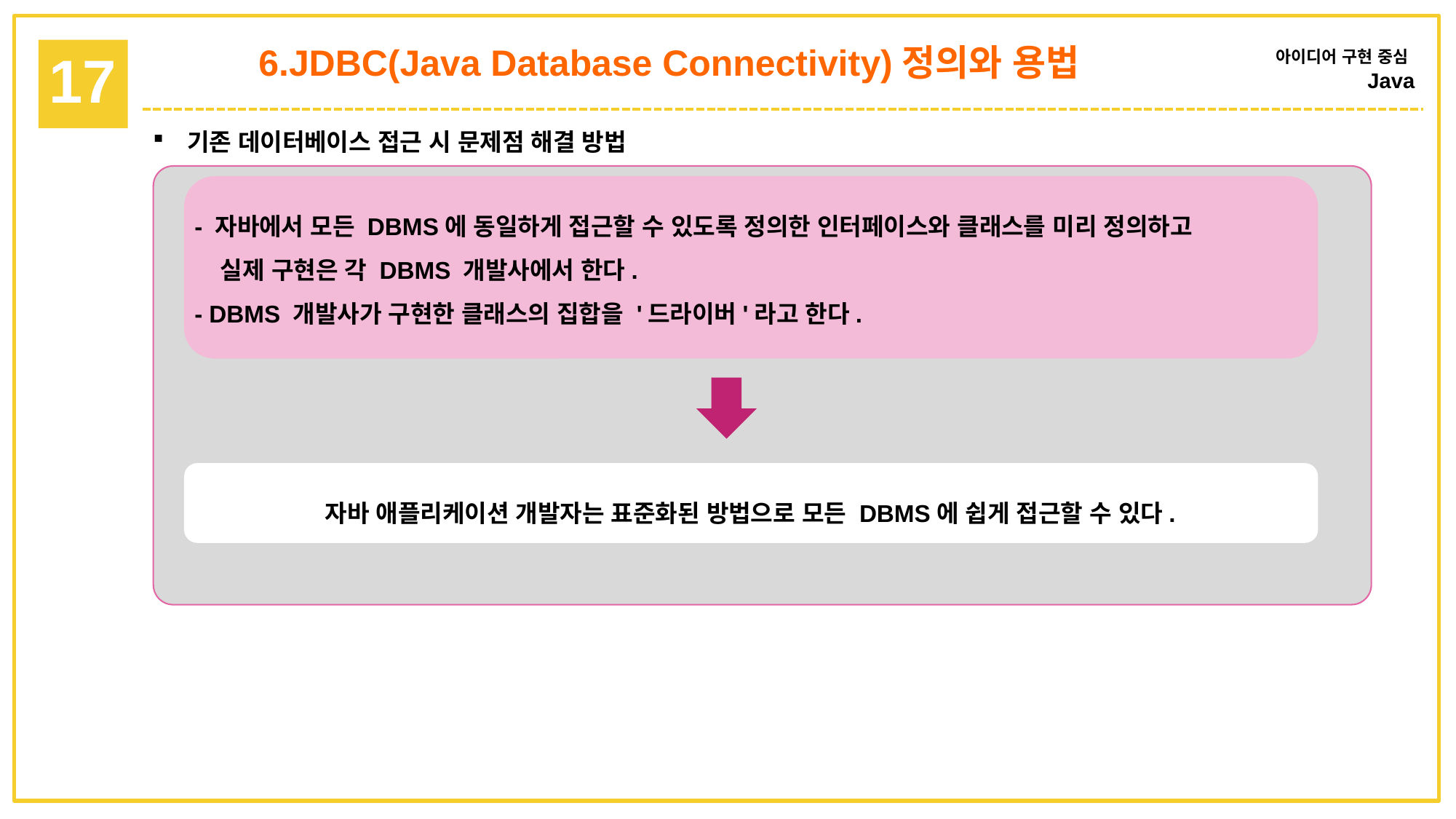

6.JDBC(Java Database Connectivity)정의와 용법
아이디어 구현 중심
Java
17

기존 데이터베이스 접근 시 문제점 해결 방법

  - 자바에서 모든 DBMS에 동일하게 접근할 수 있도록 정의한 인터페이스와 클래스를 미리 정의하고
     실제 구현은 각 DBMS 개발사에서 한다.
  - DBMS 개발사가 구현한 클래스의 집합을 '드라이버'라고 한다.

  자바 애플리케이션 개발자는 표준화된 방법으로 모든 DBMS에 쉽게 접근할 수 있다.